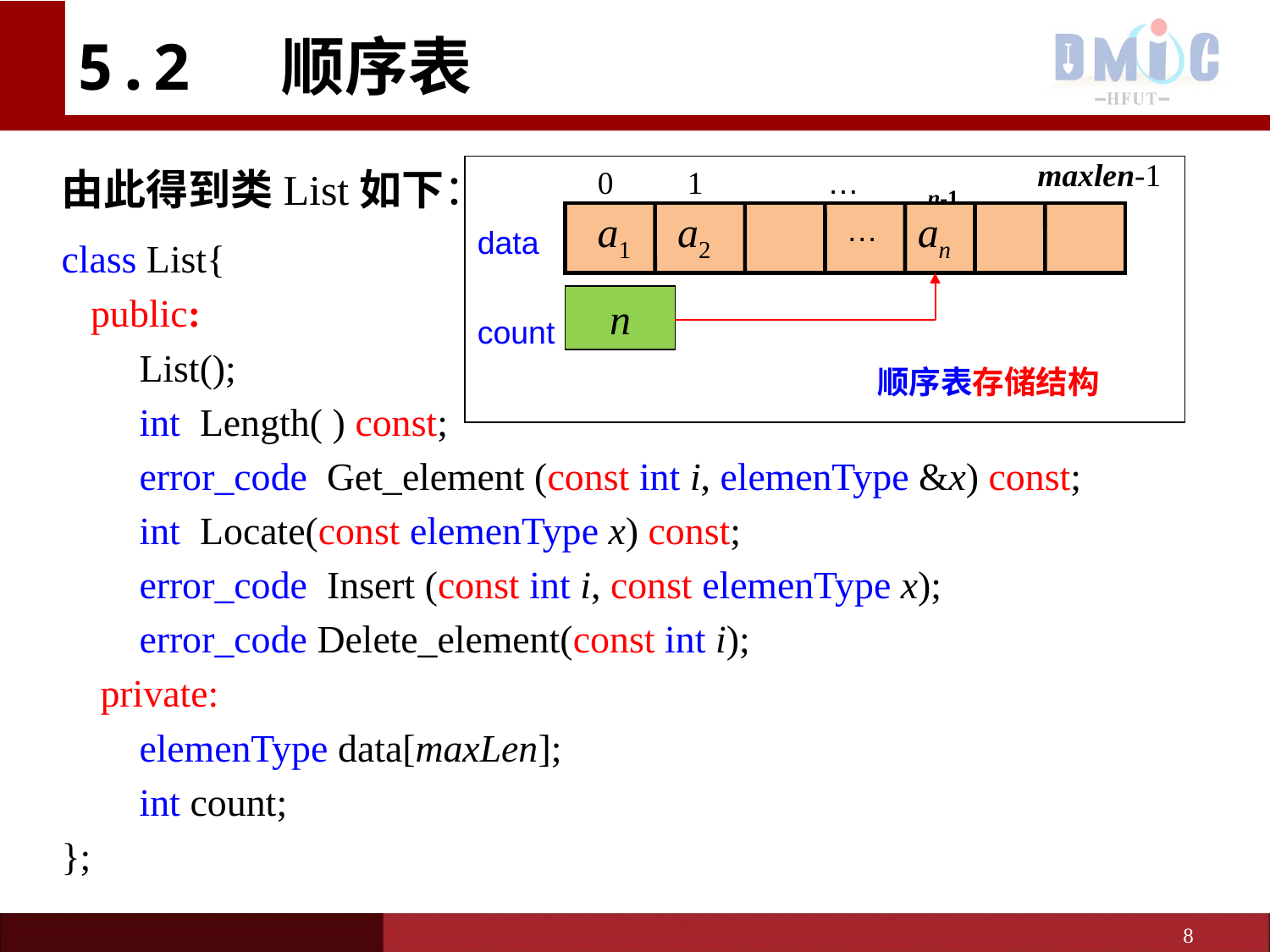

8
# 5.2  顺序表
由此得到类List如下：
class List{
   public:
        List();
        int  Length( ) const;
        error_code  Get_element (const int i, elemenType &x) const;
        int  Locate(const elemenType x) const;
        error_code  Insert (const int i, const elemenType x);
        error_code Delete_element(const int i);
    private:
        elemenType data[maxLen];
        int count;
};

0
1
…
n-1
maxlen-1
a1
a2
an

 …
data
n
count
顺序表存储结构